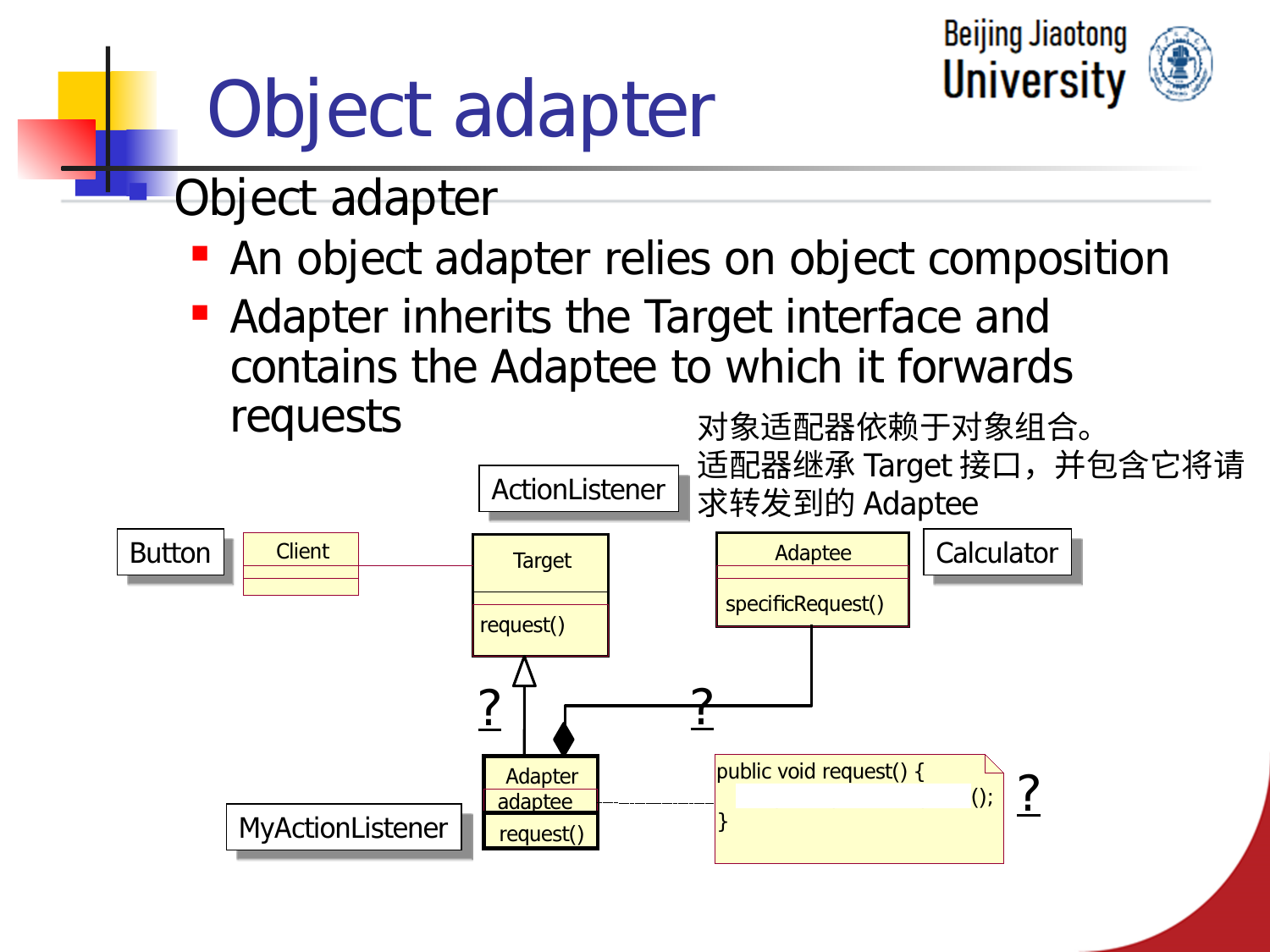

# Object adapter
Object adapter
An object adapter relies on object composition
Adapter inherits the Target interface and contains the Adaptee to which it forwards requests
对象适配器依赖于对象组合。
适配器继承Target接口，并包含它将请求转发到的Adaptee
ActionListener
Button
Calculator

Client
Adaptee
Target

specificRequest()

request()

?
?

?

public void request() {
Adapter
   adaptee.specificRequest ();

adaptee

MyActionListener
}

request()
31